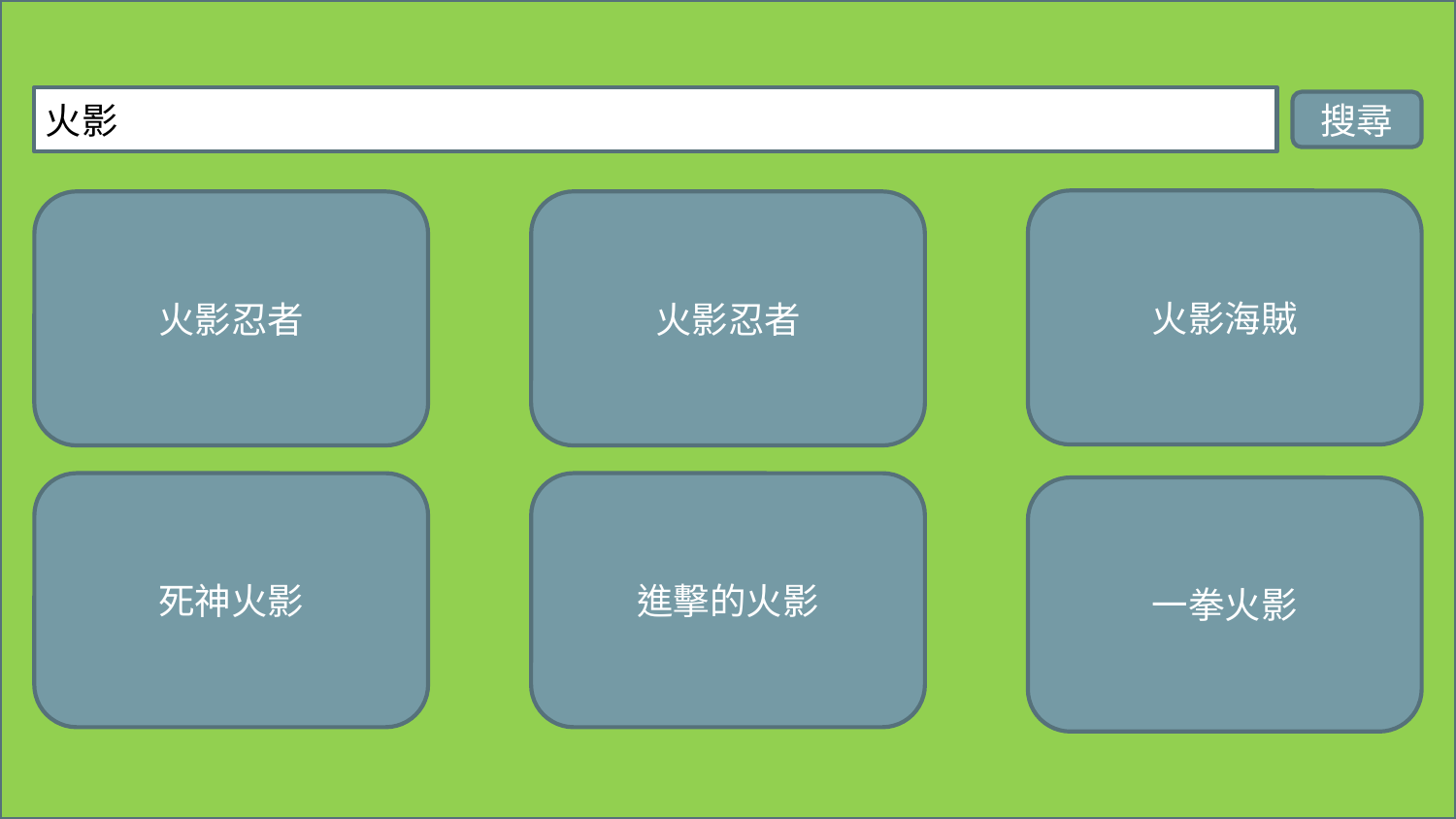

火影
搜尋
火影海賊
火影忍者
火影忍者
死神火影
進擊的火影
一拳火影